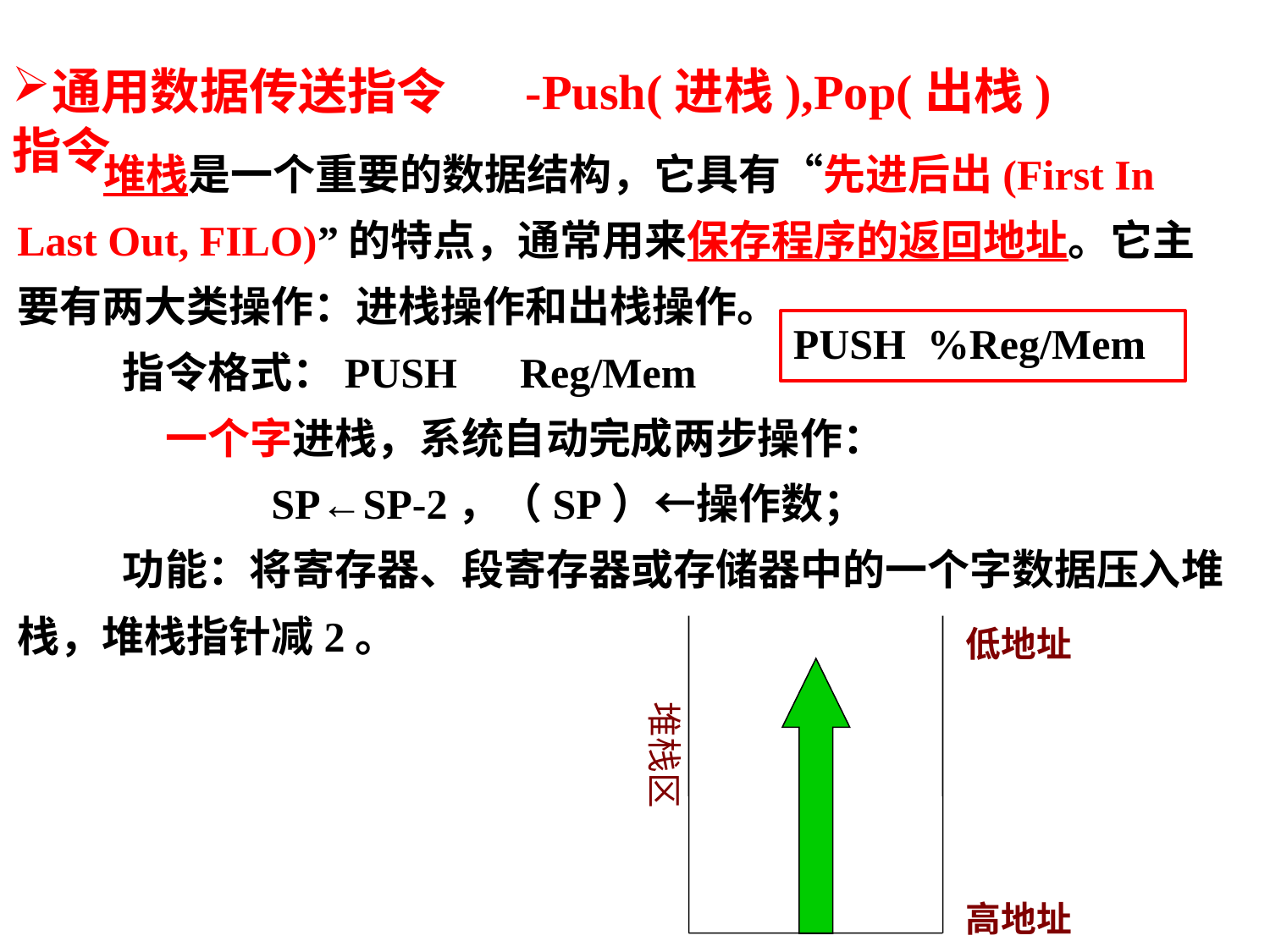

通用数据传送指令      -Push(进栈),Pop(出栈)指令
        堆栈是一个重要的数据结构，它具有“先进后出(First In Last Out, FILO)”的特点，通常用来保存程序的返回地址。它主要有两大类操作：进栈操作和出栈操作。
          指令格式：PUSH　Reg/Mem
             一个字进栈，系统自动完成两步操作：
                        SP←SP-2，（SP）←操作数；
          功能：将寄存器、段寄存器或存储器中的一个字数据压入堆栈，堆栈指针减2。
PUSH  %Reg/Mem

低地址
堆栈区
高地址